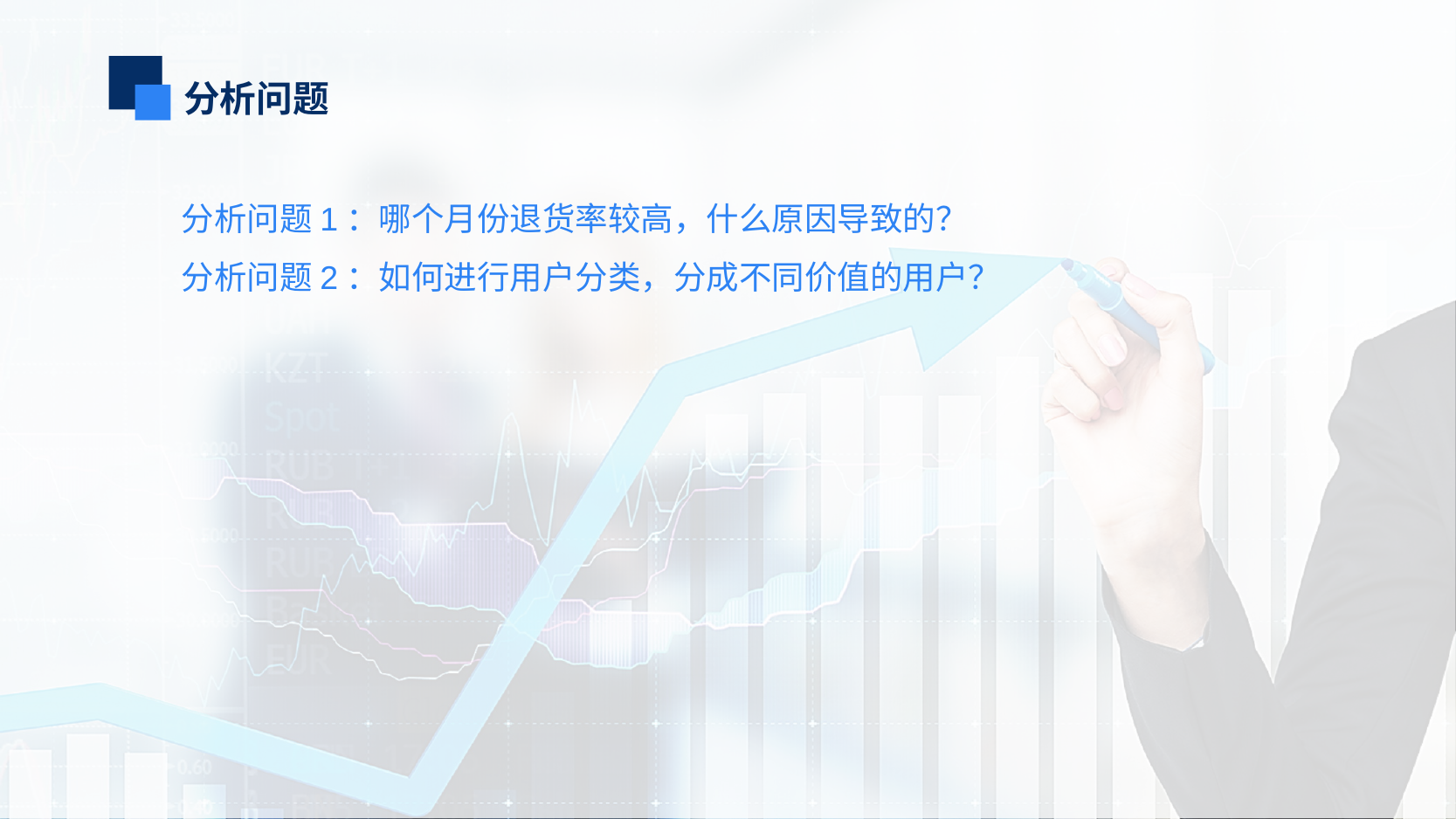

分析问题

分析问题1：哪个月份退货率较高，什么原因导致的？
分析问题2：如何进行用户分类，分成不同价值的用户？